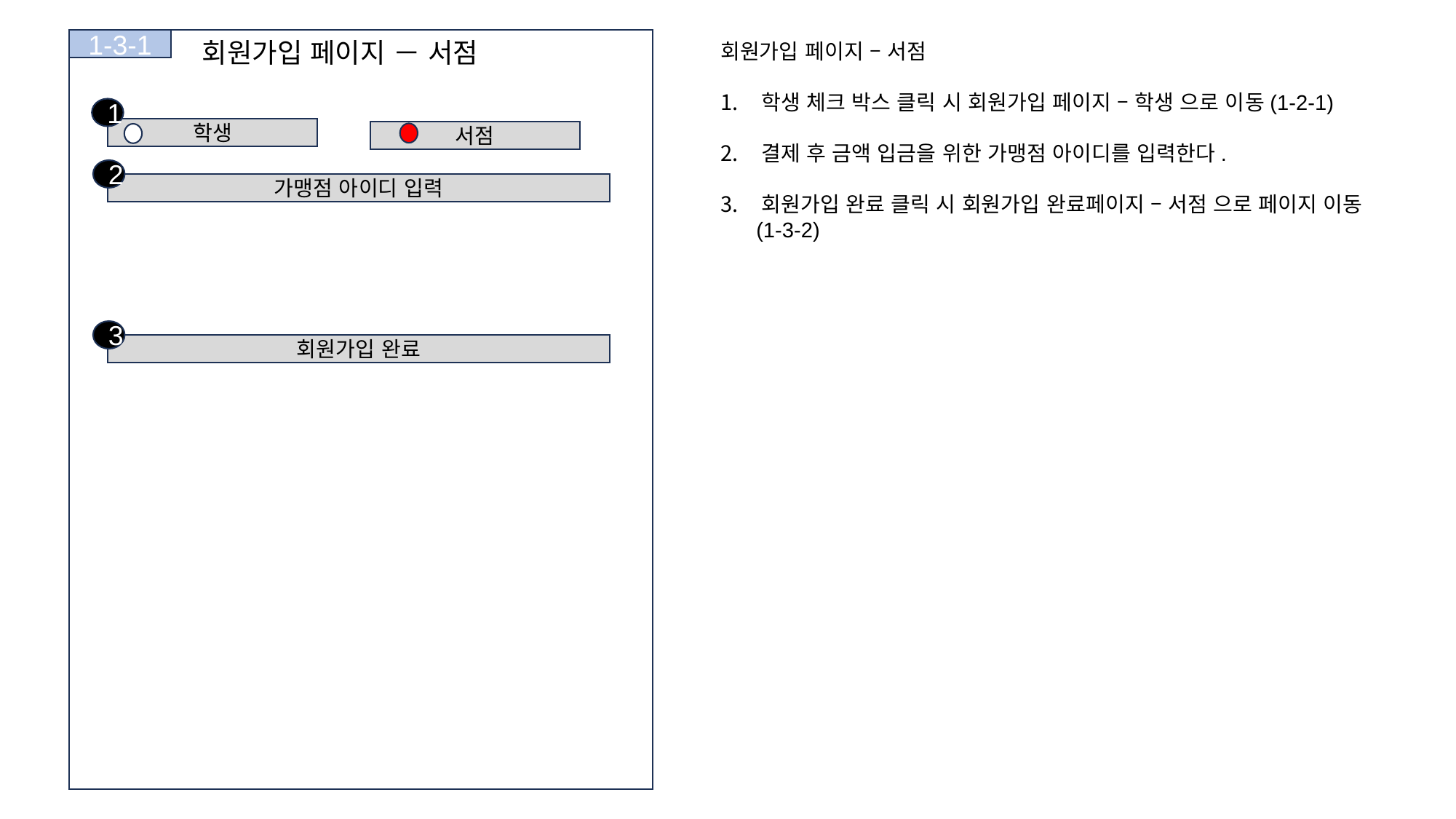

1-3-1
회원가입 페이지 － 서점
회원가입 페이지 – 서점

학생 체크 박스 클릭 시 회원가입 페이지 – 학생 으로 이동(1-2-1)

결제 후 금액 입금을 위한 가맹점 아이디를 입력한다.

회원가입 완료 클릭 시 회원가입 완료페이지 – 서점 으로 페이지 이동
      (1-3-2)
1
학생
서점

2
가맹점 아이디 입력
3
회원가입 완료